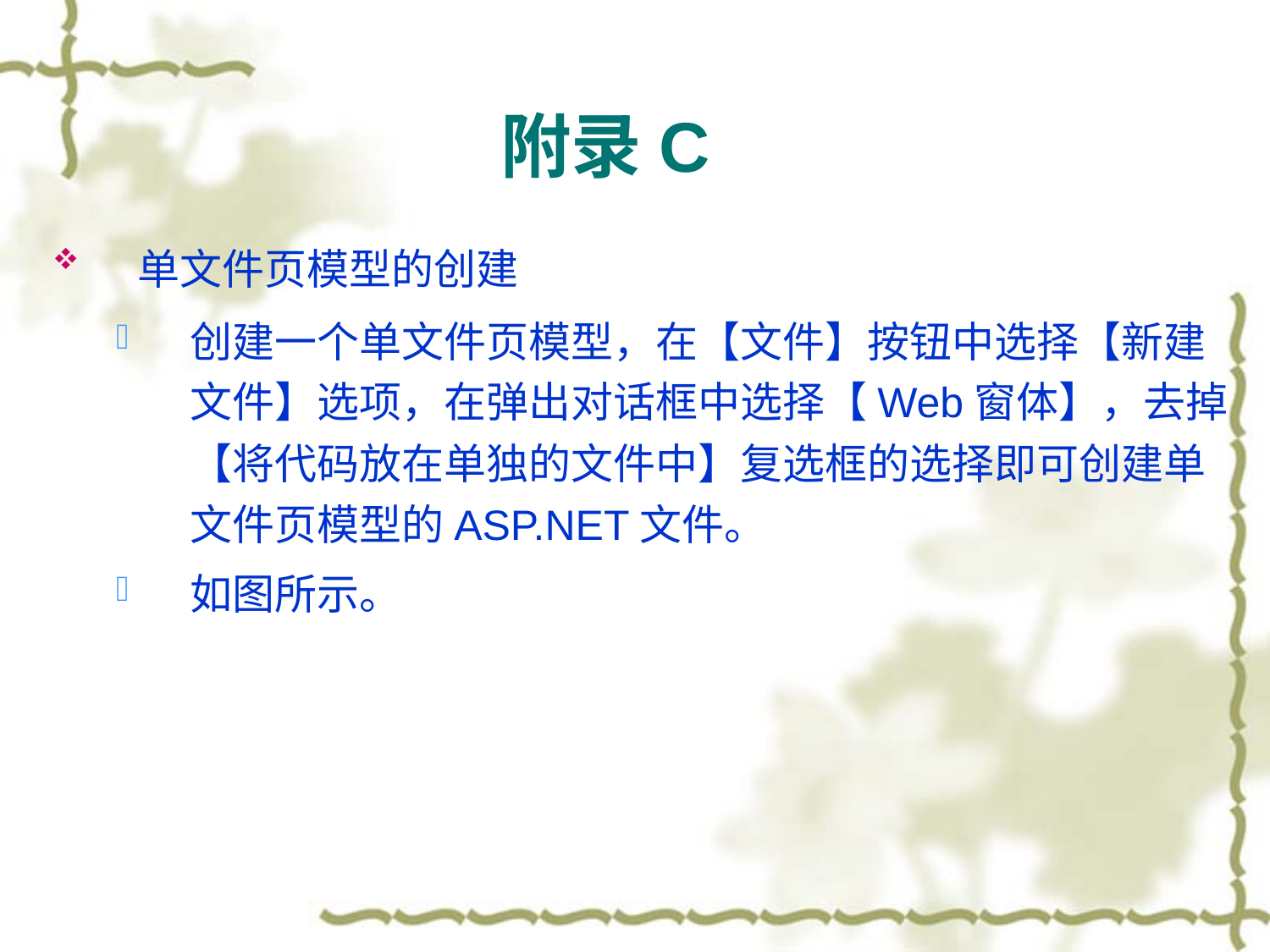

附录C
单文件页模型的创建
创建一个单文件页模型，在【文件】按钮中选择【新建文件】选项，在弹出对话框中选择【Web窗体】，去掉【将代码放在单独的文件中】复选框的选择即可创建单文件页模型的ASP.NET文件。
如图所示。